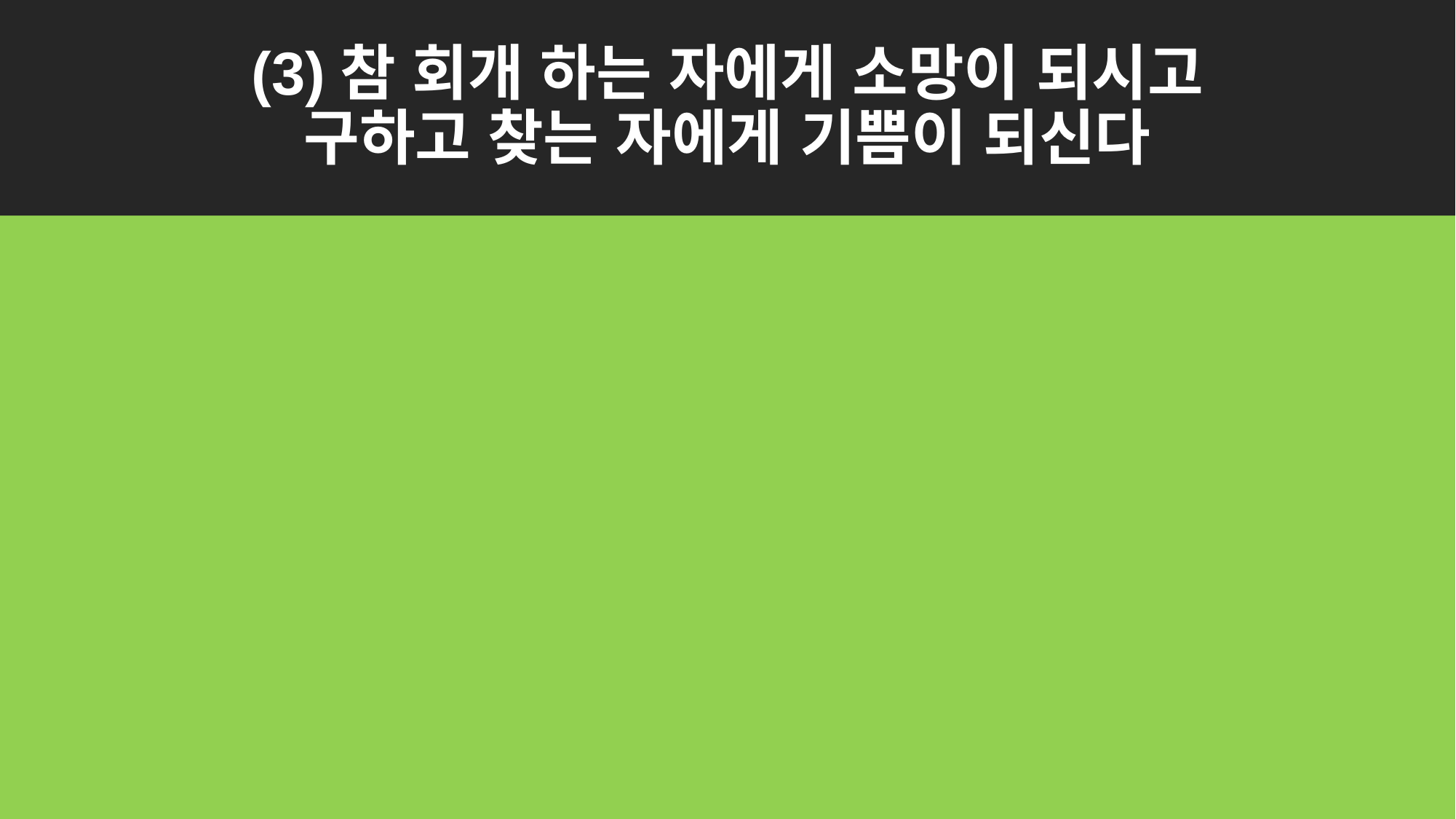

# (3)참 회개 하는 자에게 소망이 되시고
구하고 찾는 자에게 기쁨이 되신다